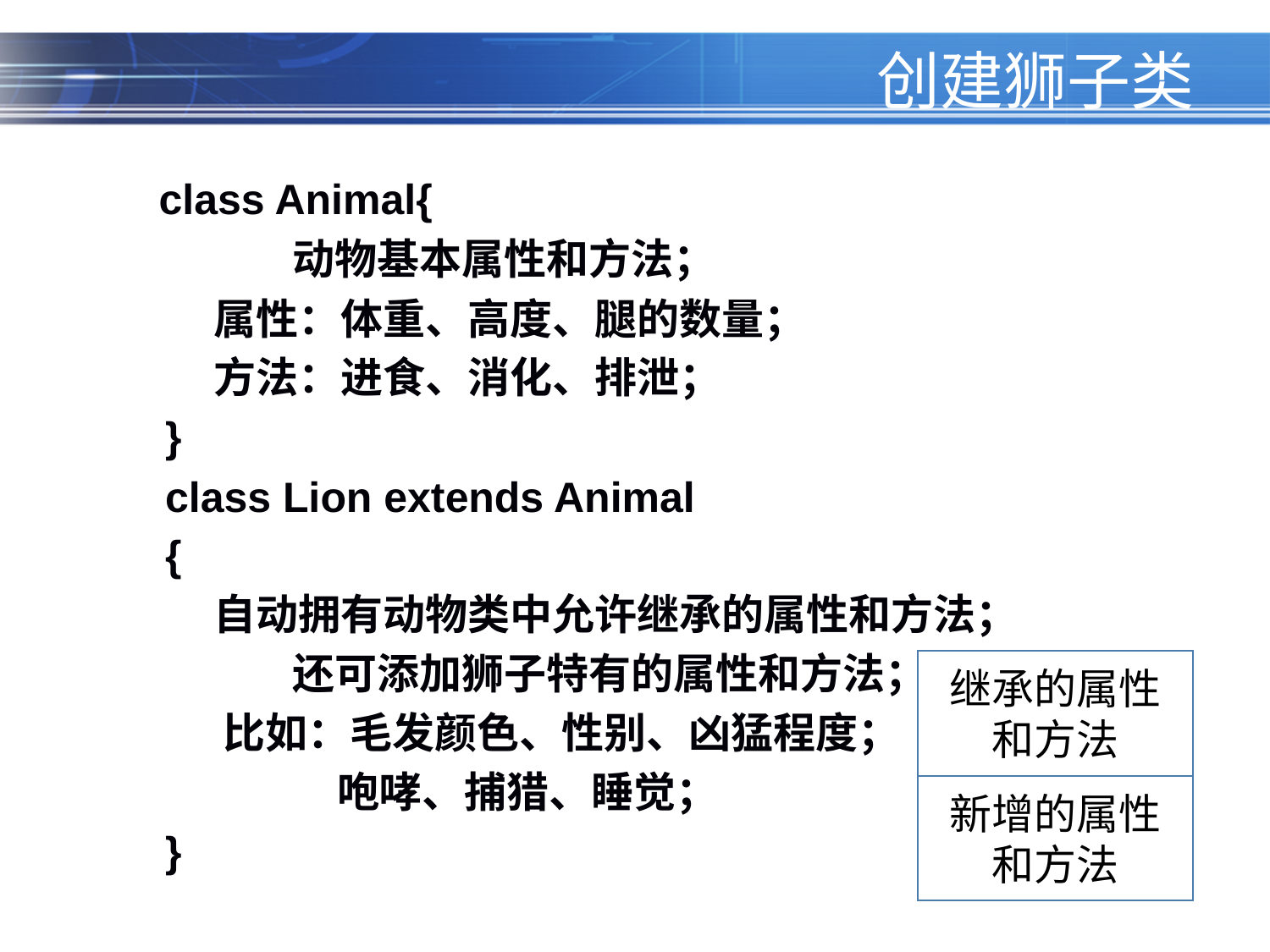

# 创建狮子类
   class Animal{
		动物基本属性和方法；
         属性：体重、高度、腿的数量；
         方法：进食、消化、排泄；
	}
	class Lion extends Animal
	{
         自动拥有动物类中允许继承的属性和方法；
		还可添加狮子特有的属性和方法；
          比如：毛发颜色、性别、凶猛程度；
                      咆哮、捕猎、睡觉；
    }

继承的属性和方法
新增的属性和方法